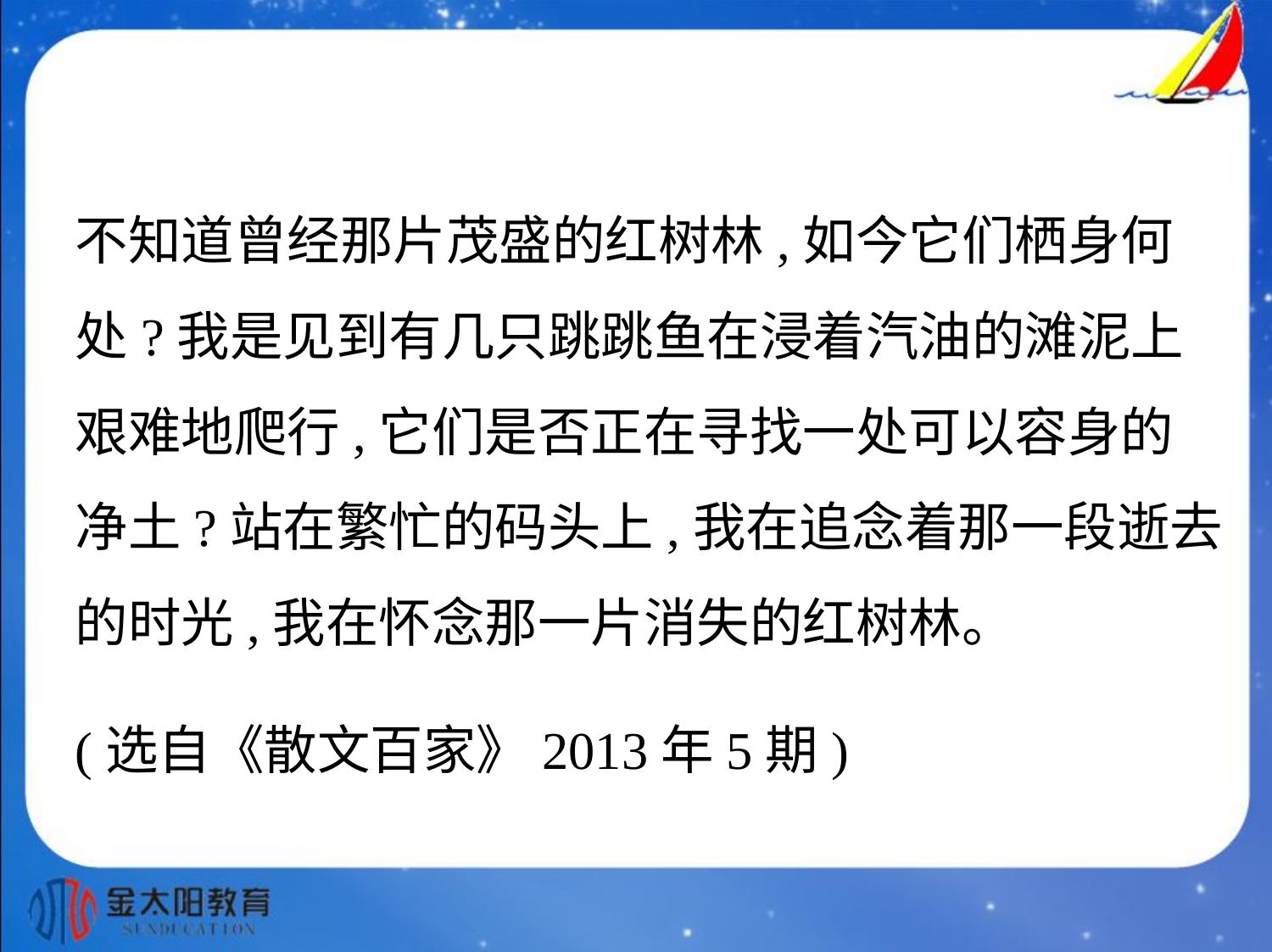

不知道曾经那片茂盛的红树林,如今它们栖身何
处?我是见到有几只跳跳鱼在浸着汽油的滩泥上
艰难地爬行,它们是否正在寻找一处可以容身的
净土?站在繁忙的码头上,我在追念着那一段逝去
的时光,我在怀念那一片消失的红树林。
(选自《散文百家》2013年5期)